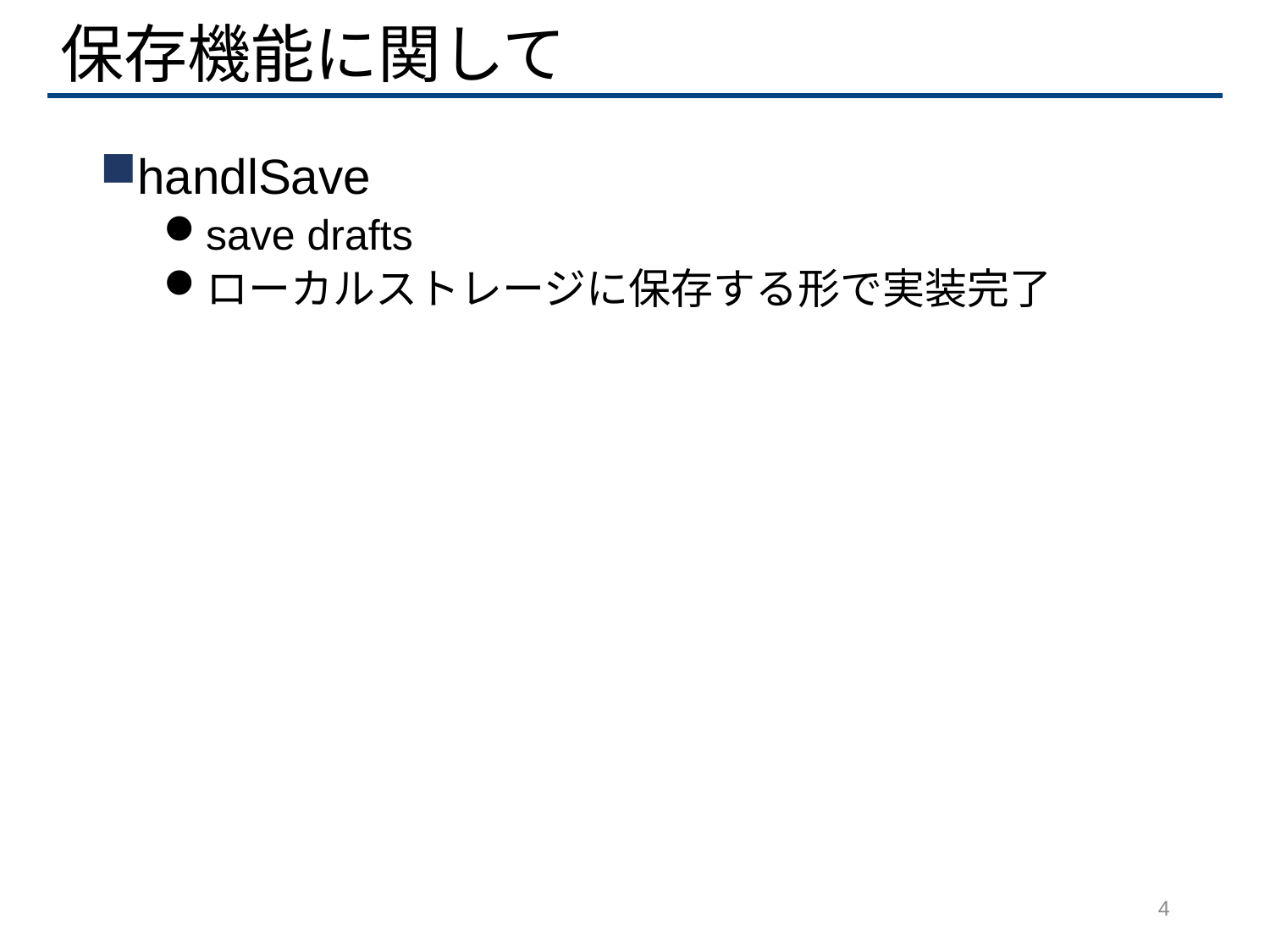

# 保存機能に関して
handlSave
save drafts
ローカルストレージに保存する形で実装完了

4